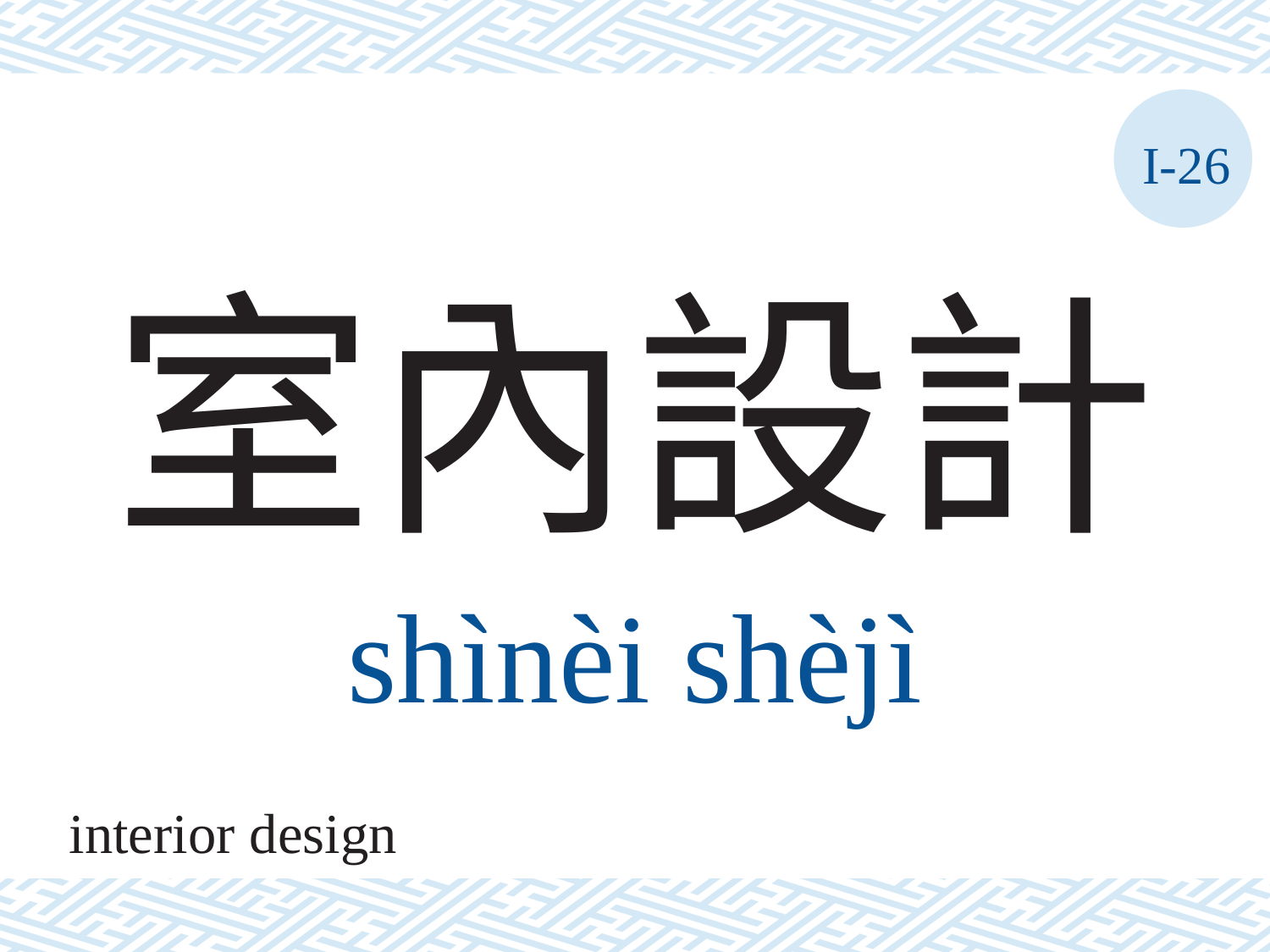

I-26
# 室內設計
shìnèi	shèjì
interior design